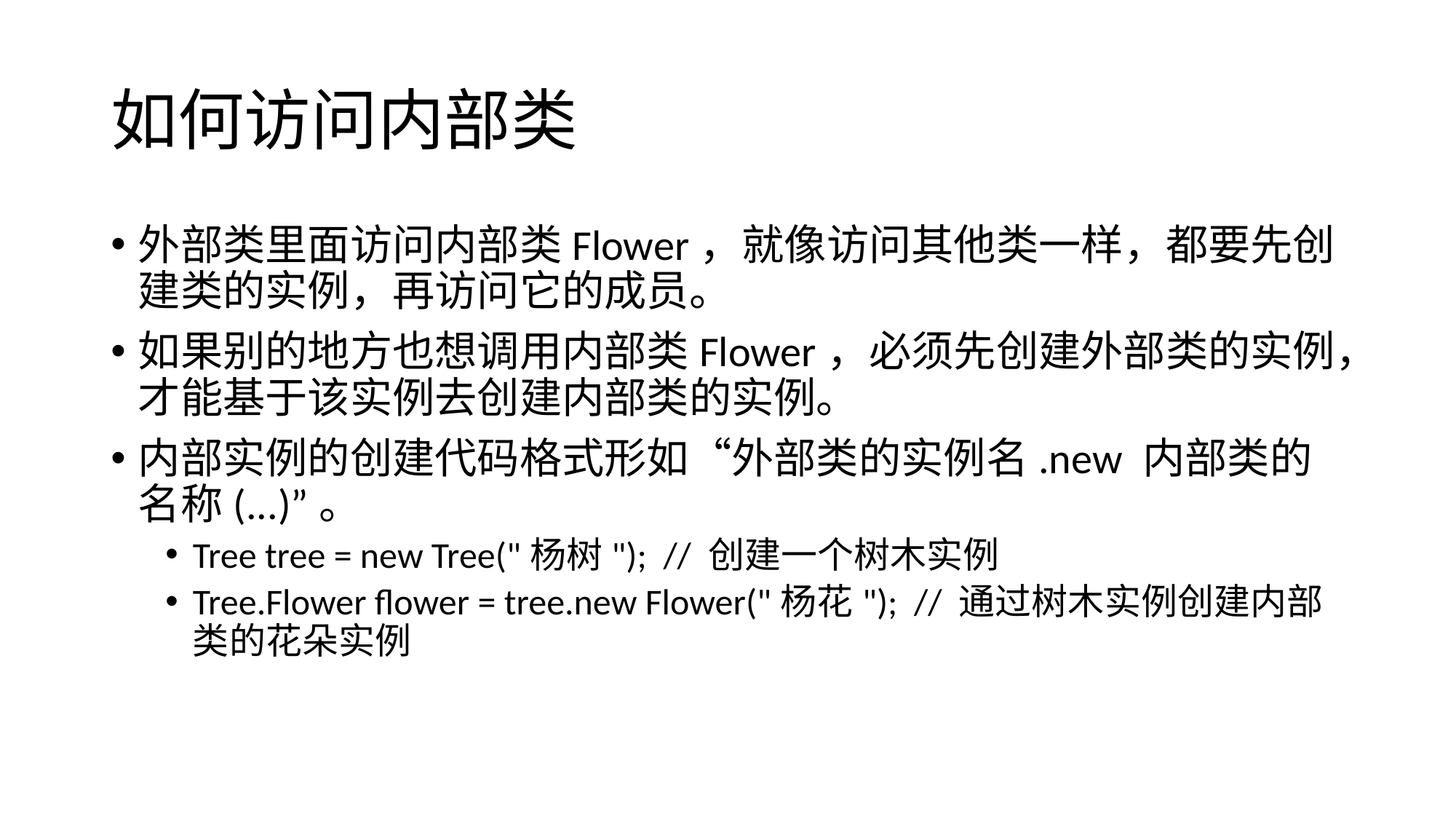

# 如何访问内部类
外部类里面访问内部类Flower，就像访问其他类一样，都要先创建类的实例，再访问它的成员。
如果别的地方也想调用内部类Flower，必须先创建外部类的实例，才能基于该实例去创建内部类的实例。
内部实例的创建代码格式形如“外部类的实例名.new 内部类的名称(...)”。
Tree tree = new Tree("杨树");  // 创建一个树木实例
Tree.Flower flower = tree.new Flower("杨花");  // 通过树木实例创建内部类的花朵实例